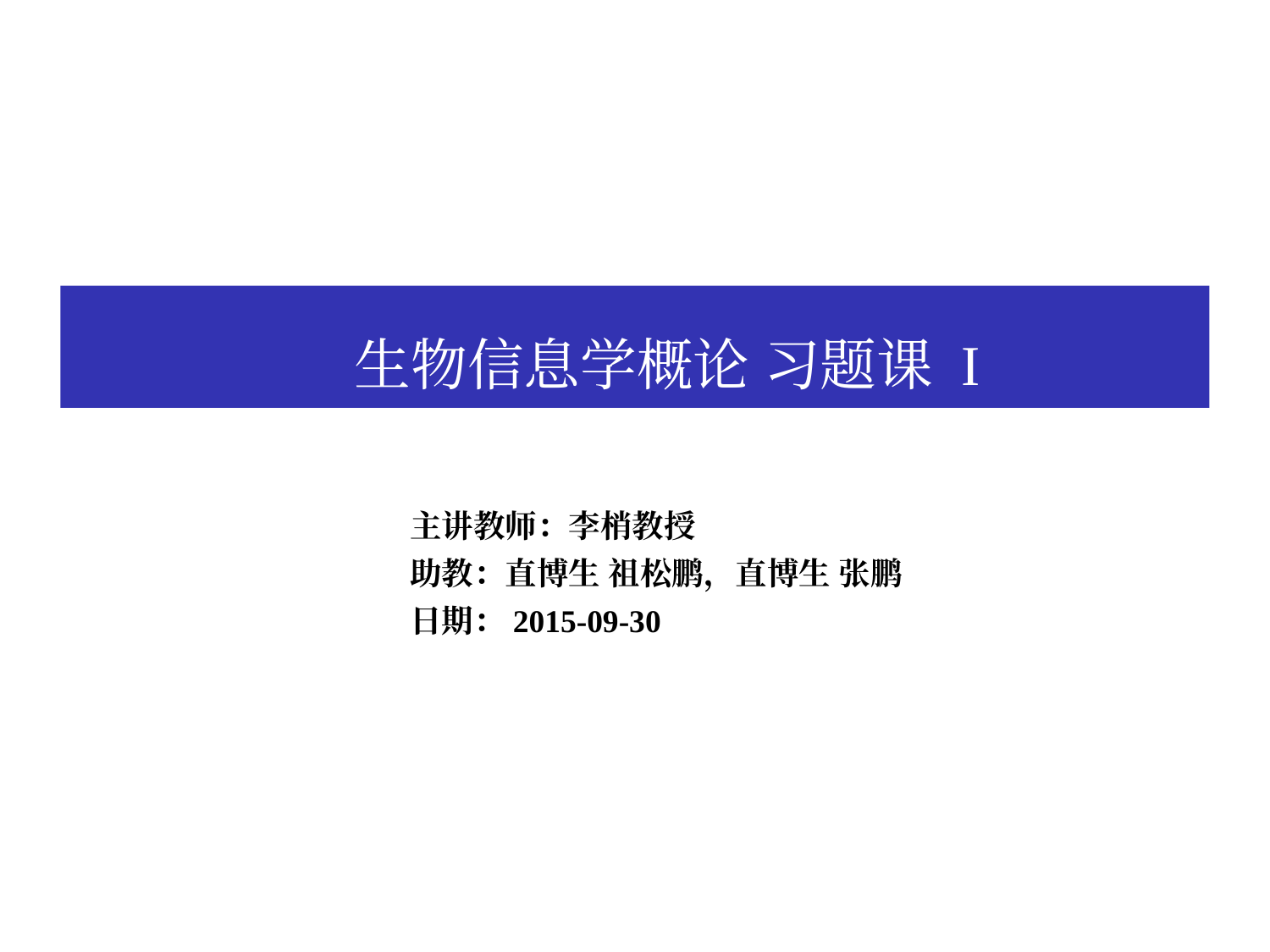

# 生物信息学概论 习题课 I
主讲教师：李梢教授
助教：直博生 祖松鹏，直博生 张鹏
日期：2015-09-30